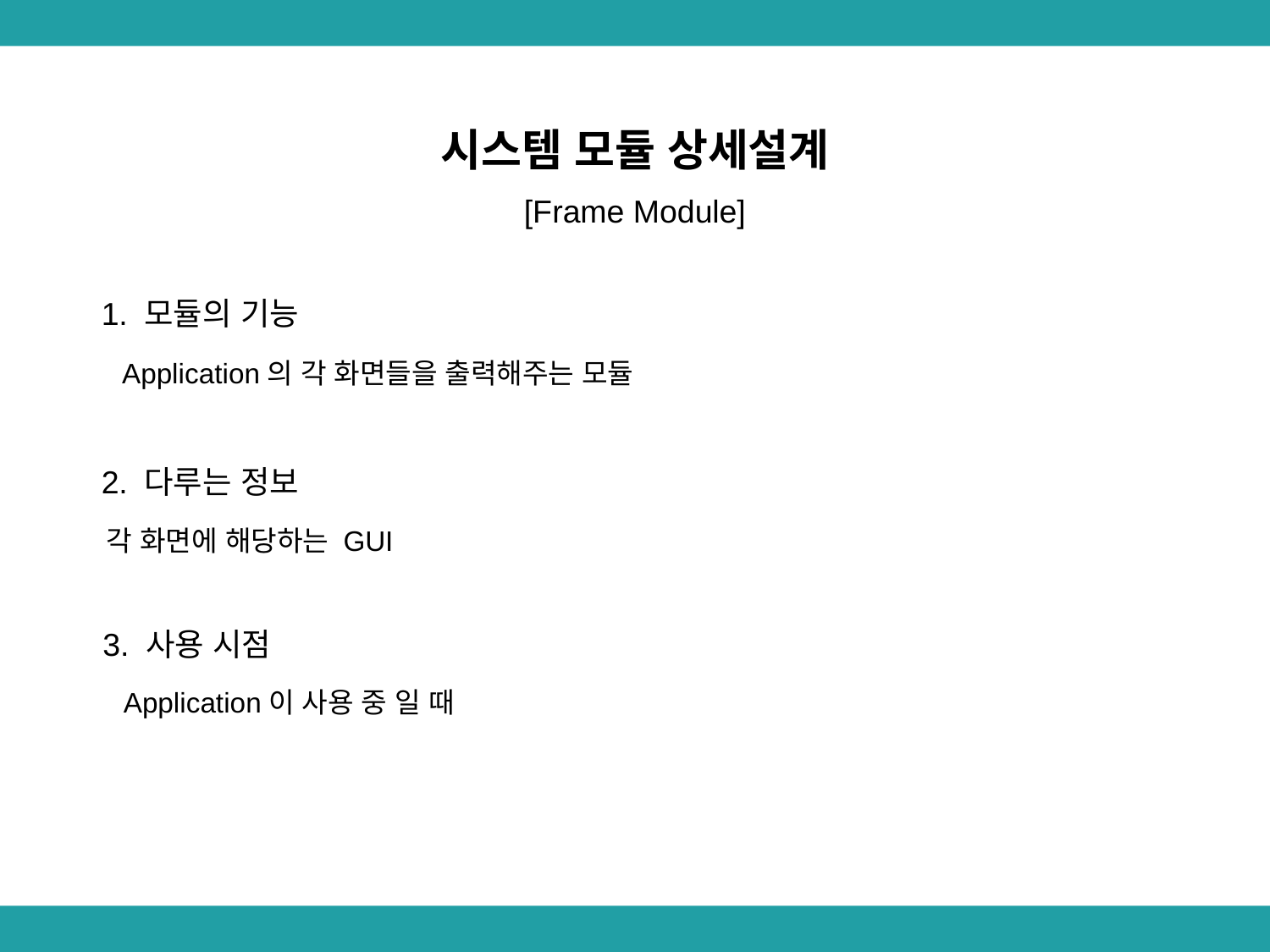

시스템 모듈 상세설계
[Frame Module]
          1. 모듈의 기능
              Application의 각 화면들을 출력해주는 모듈
          2. 다루는 정보
              각 화면에 해당하는 GUI
          3. 사용 시점
              Application이 사용 중 일 때